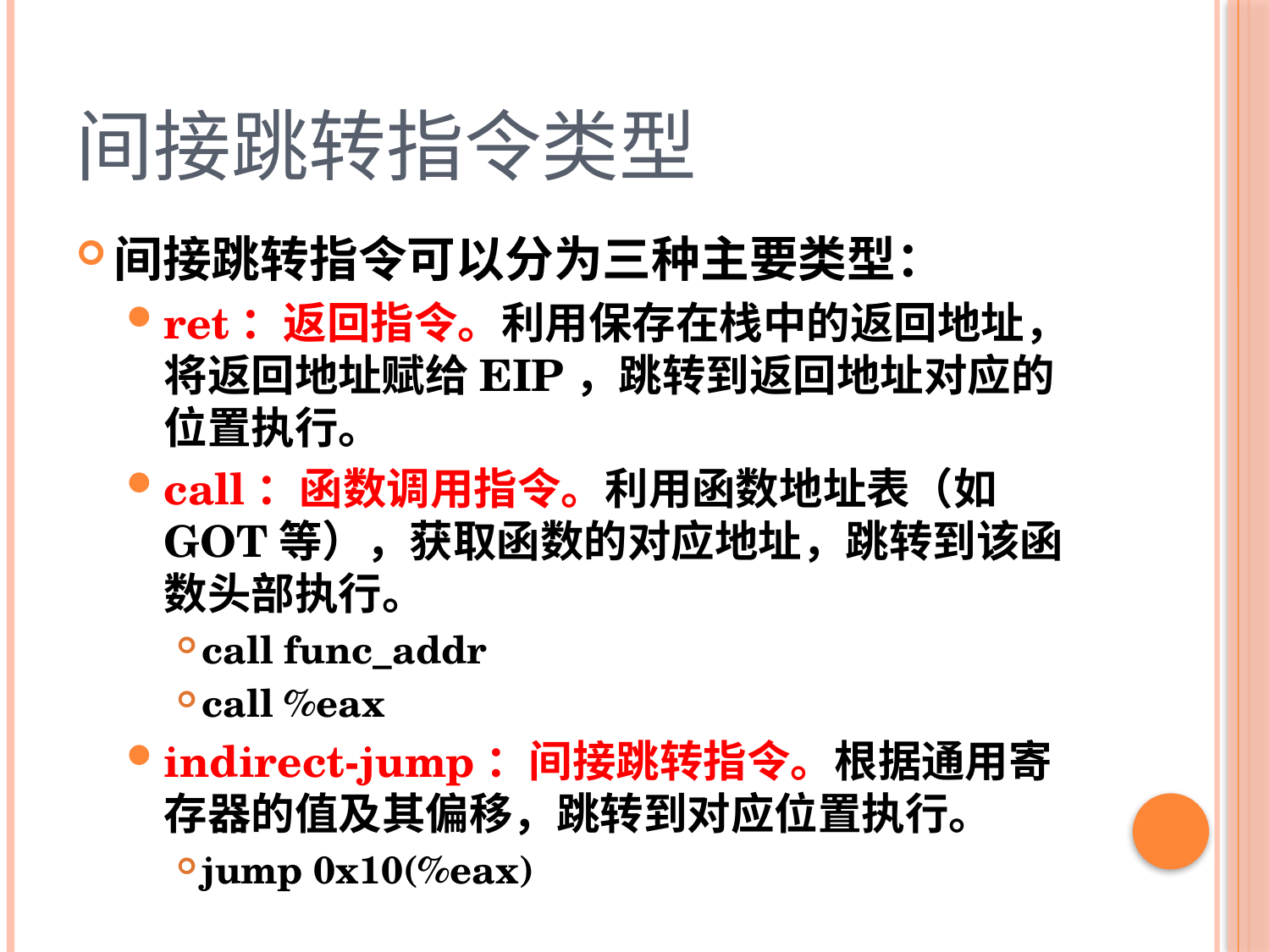

# 间接跳转指令类型
间接跳转指令可以分为三种主要类型：
ret：返回指令。利用保存在栈中的返回地址，将返回地址赋给EIP，跳转到返回地址对应的位置执行。
call：函数调用指令。利用函数地址表（如GOT等），获取函数的对应地址，跳转到该函数头部执行。
call func_addr
call %eax
indirect-jump：间接跳转指令。根据通用寄存器的值及其偏移，跳转到对应位置执行。
jump 0x10(%eax)